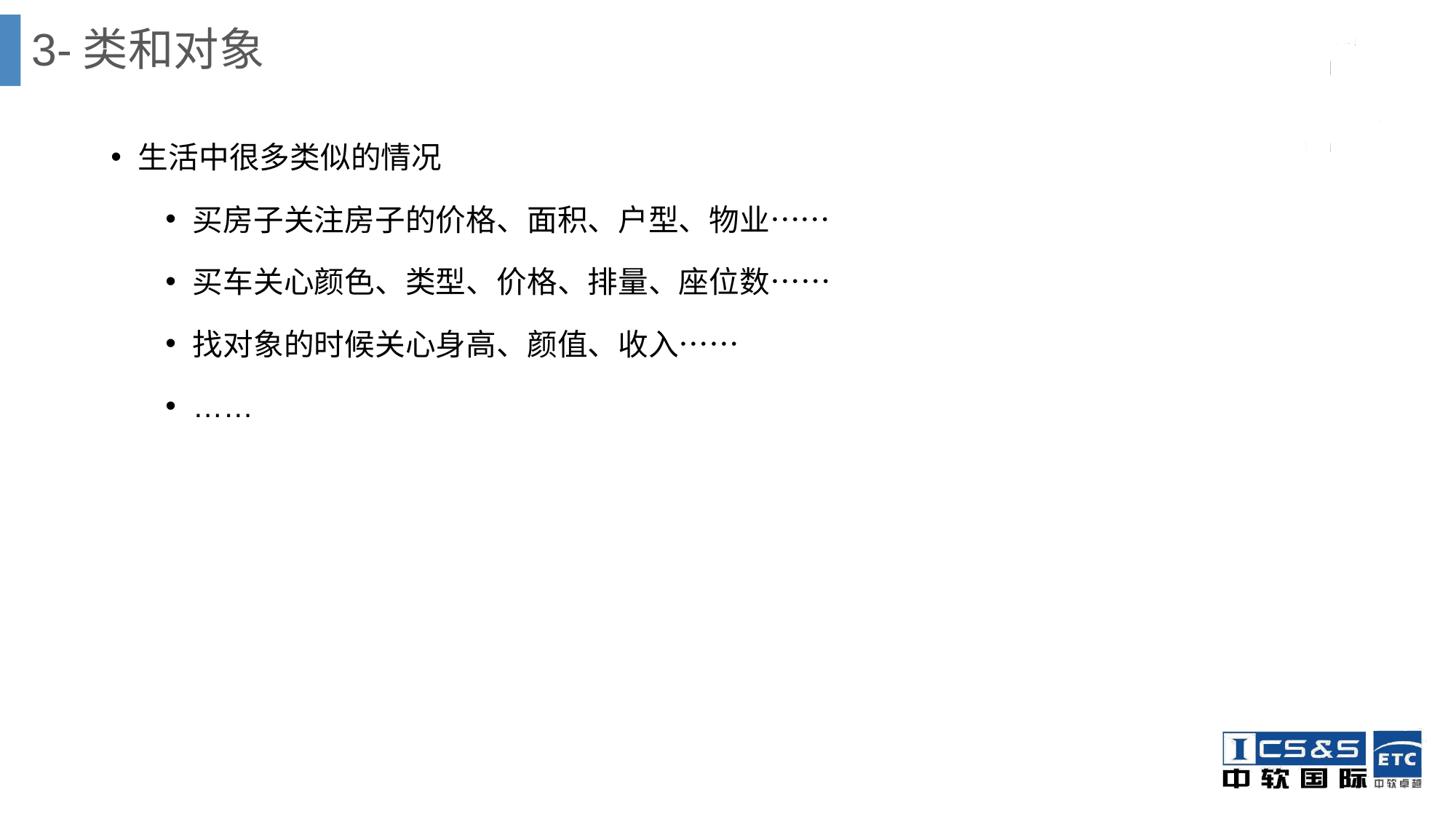

# 3-类和对象
生活中很多类似的情况
买房子关注房子的价格、面积、户型、物业……
买车关心颜色、类型、价格、排量、座位数……
找对象的时候关心身高、颜值、收入……
……